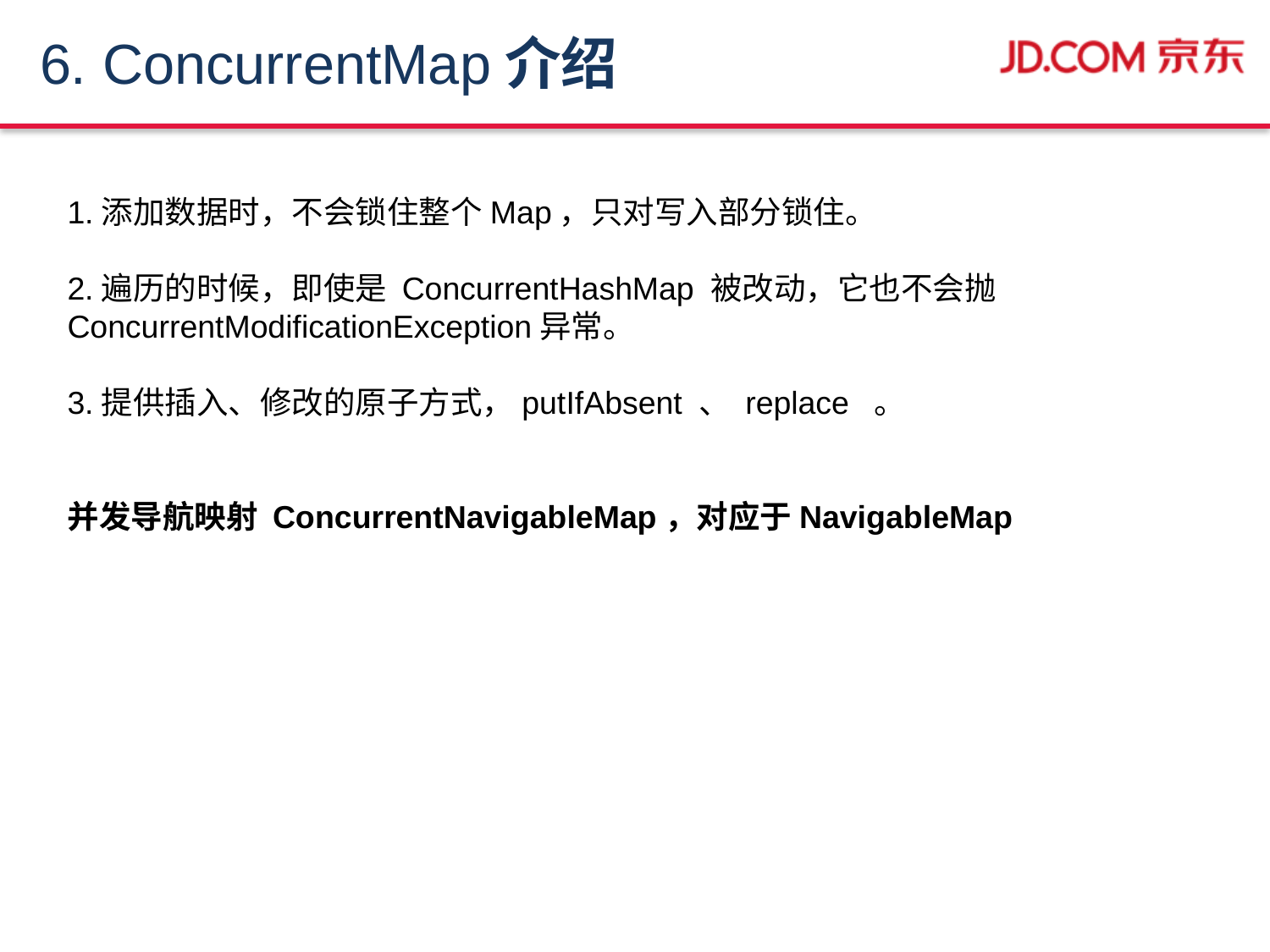

# 6. ConcurrentMap介绍
1.添加数据时，不会锁住整个Map，只对写入部分锁住。

2.遍历的时候，即使是 ConcurrentHashMap 被改动，它也不会抛 ConcurrentModificationException异常。

3.提供插入、修改的原子方式，putIfAbsent 、 replace  。

并发导航映射 ConcurrentNavigableMap，对应于NavigableMap